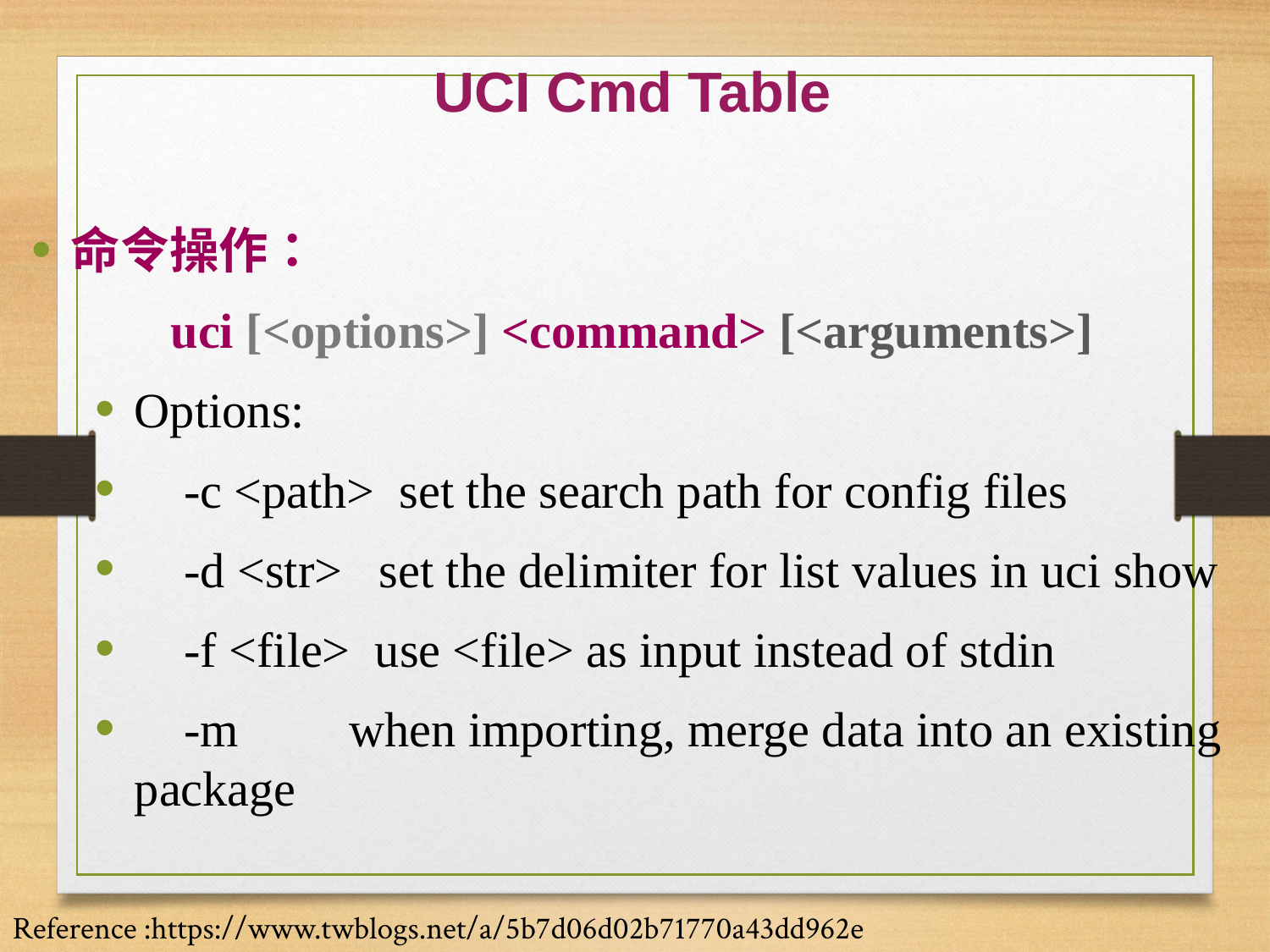

UCI Cmd Table
命令操作：
	 uci [<options>] <command> [<arguments>]
Options:
    -c <path>  set the search path for config files
    -d <str>   set the delimiter for list values in uci show
    -f <file>  use <file> as input instead of stdin
    -m         when importing, merge data into an existing package

Reference :https://www.twblogs.net/a/5b7d06d02b71770a43dd962e